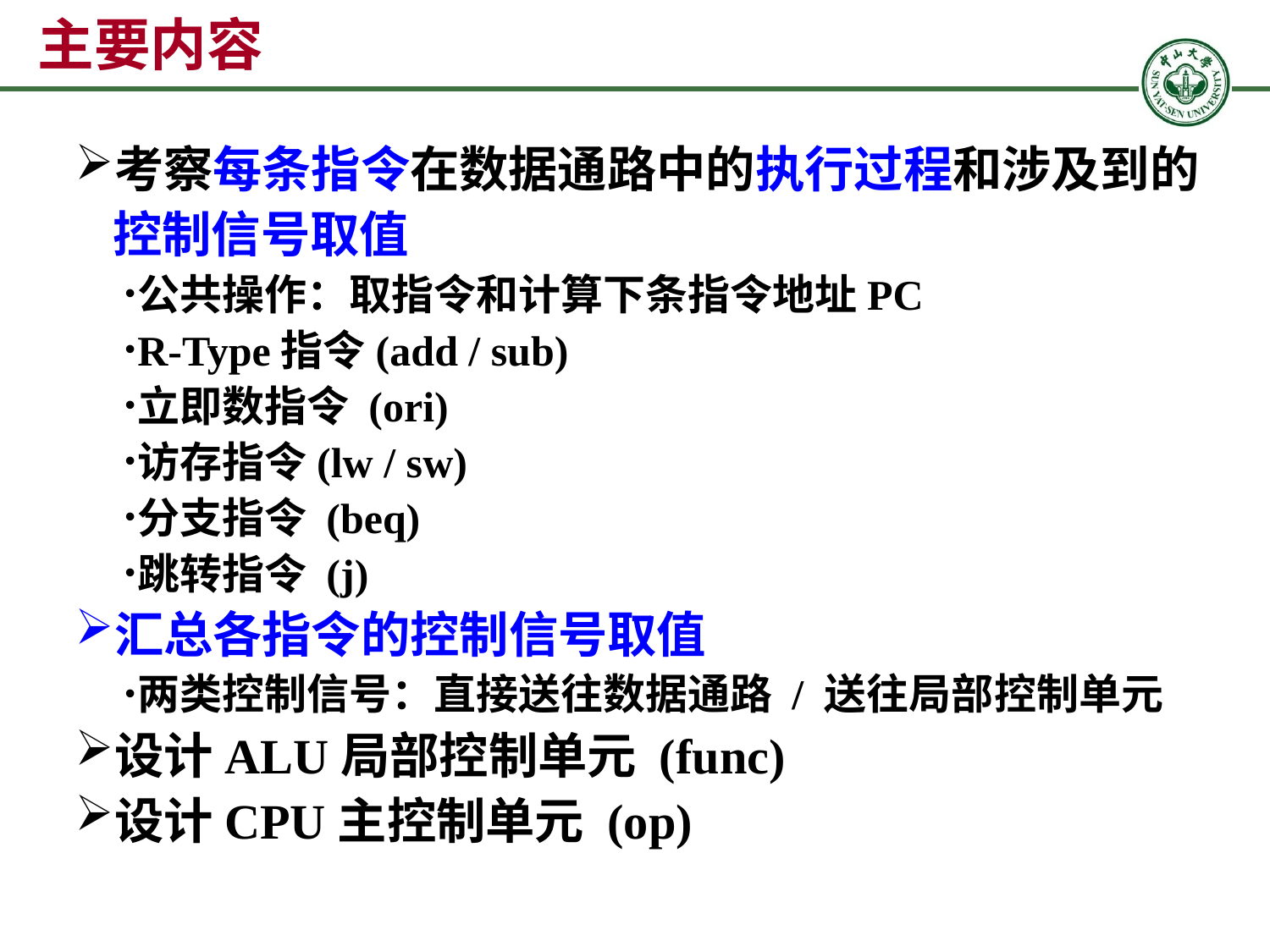

# 主要内容
考察每条指令在数据通路中的执行过程和涉及到的控制信号取值
公共操作：取指令和计算下条指令地址PC
R-Type指令(add / sub)
立即数指令 (ori)
访存指令(lw / sw)
分支指令 (beq)
跳转指令 (j)
汇总各指令的控制信号取值
两类控制信号：直接送往数据通路 / 送往局部控制单元
设计ALU局部控制单元 (func)
设计CPU主控制单元 (op)